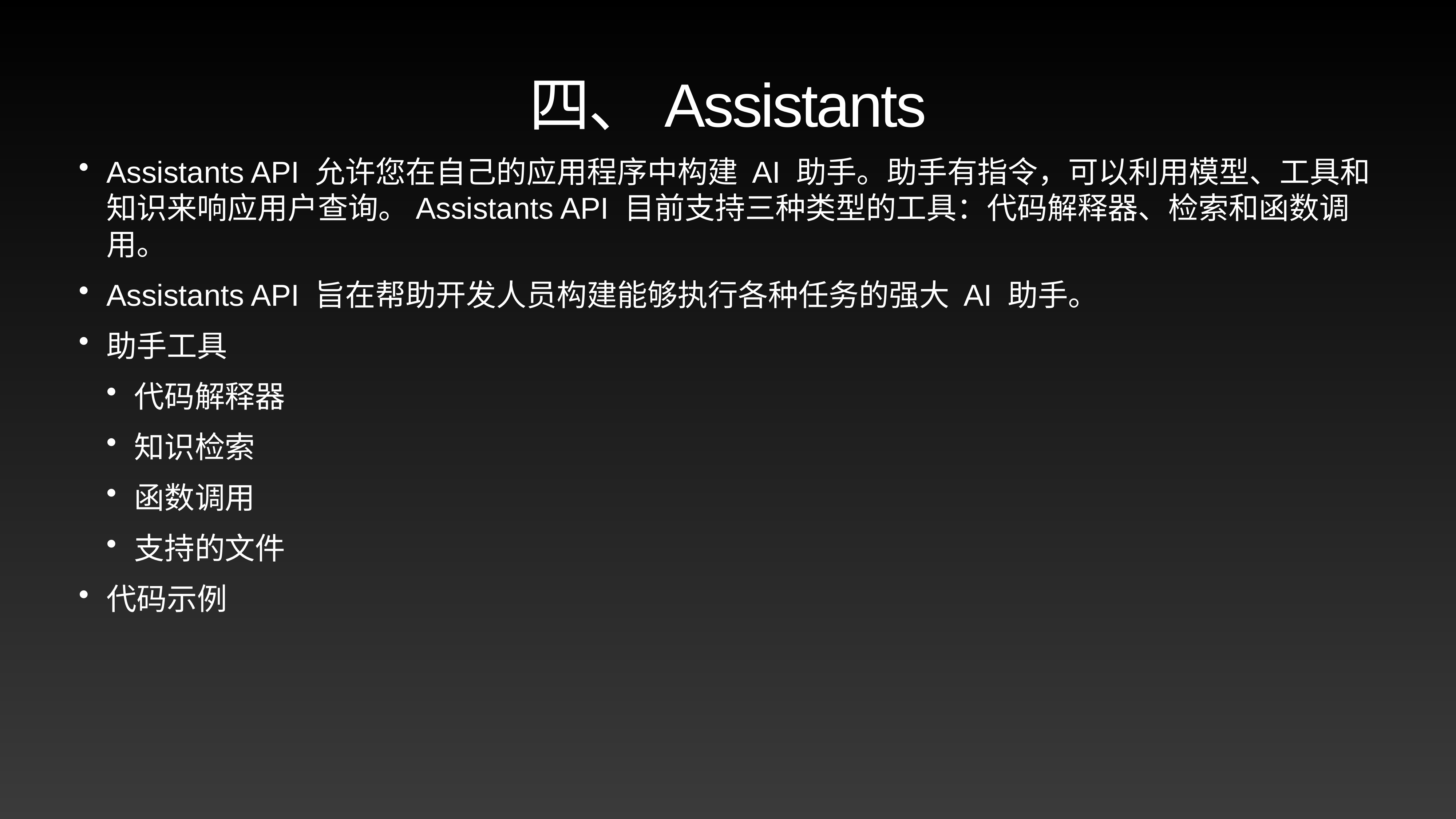

# 四、Assistants
Assistants API 允许您在自己的应用程序中构建 AI 助手。助手有指令，可以利用模型、工具和知识来响应用户查询。Assistants API 目前支持三种类型的工具：代码解释器、检索和函数调用。
Assistants API 旨在帮助开发人员构建能够执行各种任务的强大 AI 助手。
助手工具
代码解释器
知识检索
函数调用
支持的文件
代码示例